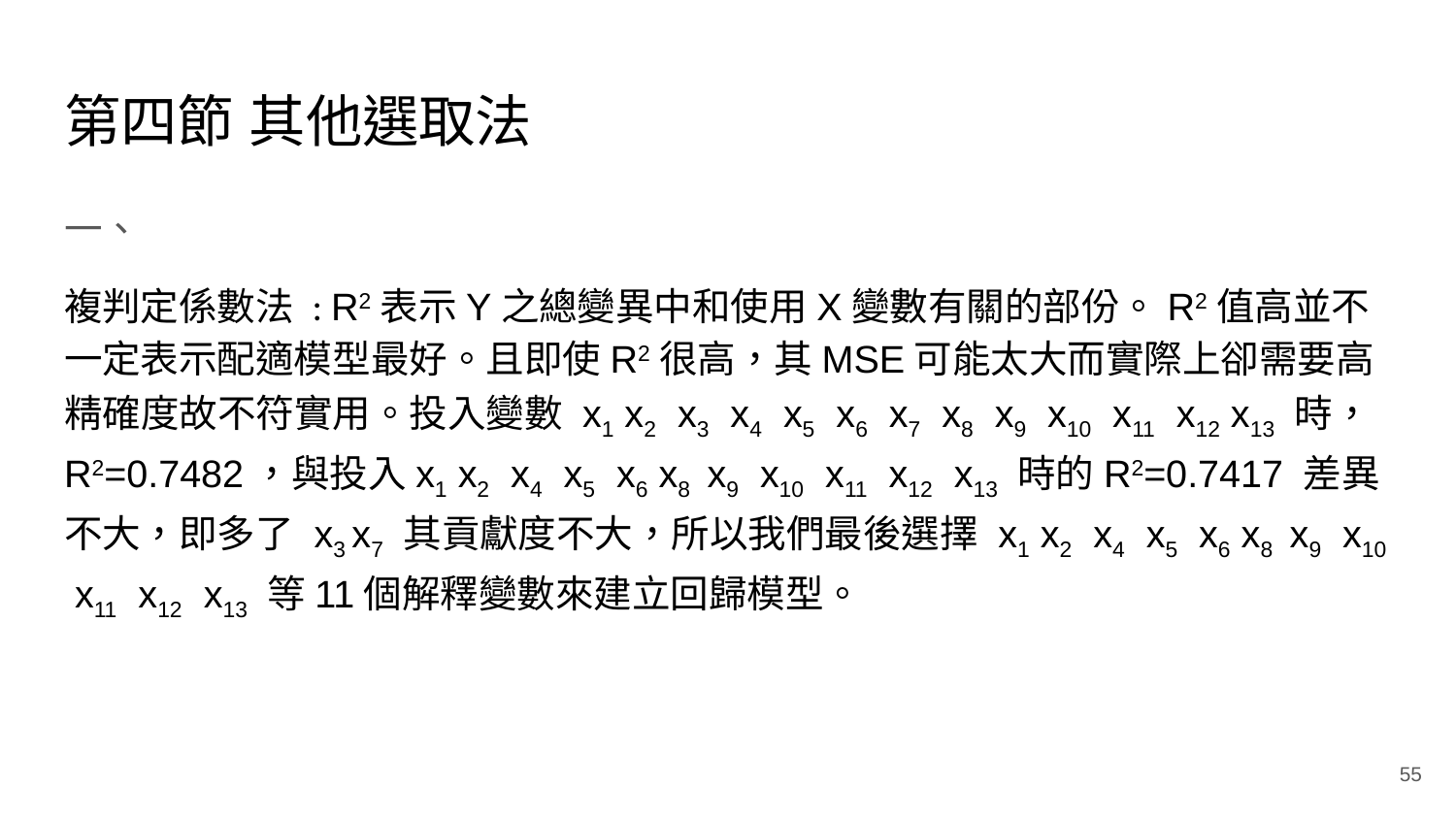

# 第四節 其他選取法
一、
複判定係數法 : R2表示Y之總變異中和使用X變數有關的部份。R2值高並不一定表示配適模型最好。且即使R2很高，其MSE可能太大而實際上卻需要高精確度故不符實用。投入變數 x1 x2  x3  x4  x5  x6  x7  x8  x9  x10  x11  x12 x13 時，R2=0.7482，與投入x1 x2  x4  x5  x6 x8  x9  x10  x11  x12  x13 時的R2=0.7417 差異不大，即多了 x3 x7 其貢獻度不大，所以我們最後選擇 x1 x2  x4  x5  x6 x8  x9  x10  x11  x12  x13 等11個解釋變數來建立回歸模型。
55